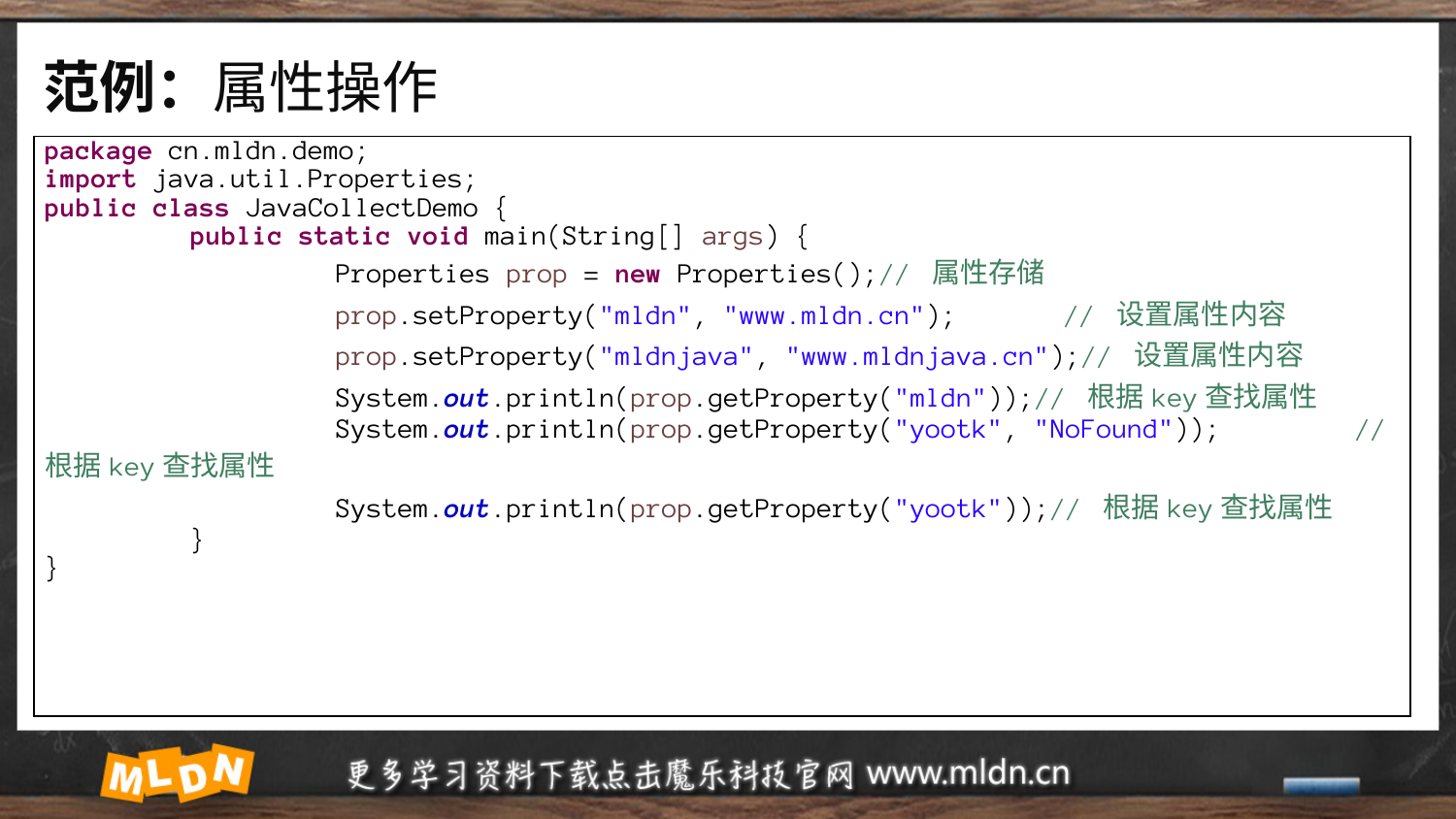

# 范例：属性操作
| package cn.mldn.demo; import java.util.Properties; public class JavaCollectDemo { public static void main(String[] args) { Properties prop = new Properties();// 属性存储 prop.setProperty("mldn", "www.mldn.cn"); // 设置属性内容 prop.setProperty("mldnjava", "www.mldnjava.cn");// 设置属性内容 System.out.println(prop.getProperty("mldn"));// 根据key查找属性 System.out.println(prop.getProperty("yootk", "NoFound")); // 根据key查找属性 System.out.println(prop.getProperty("yootk"));// 根据key查找属性 } } |
| --- |